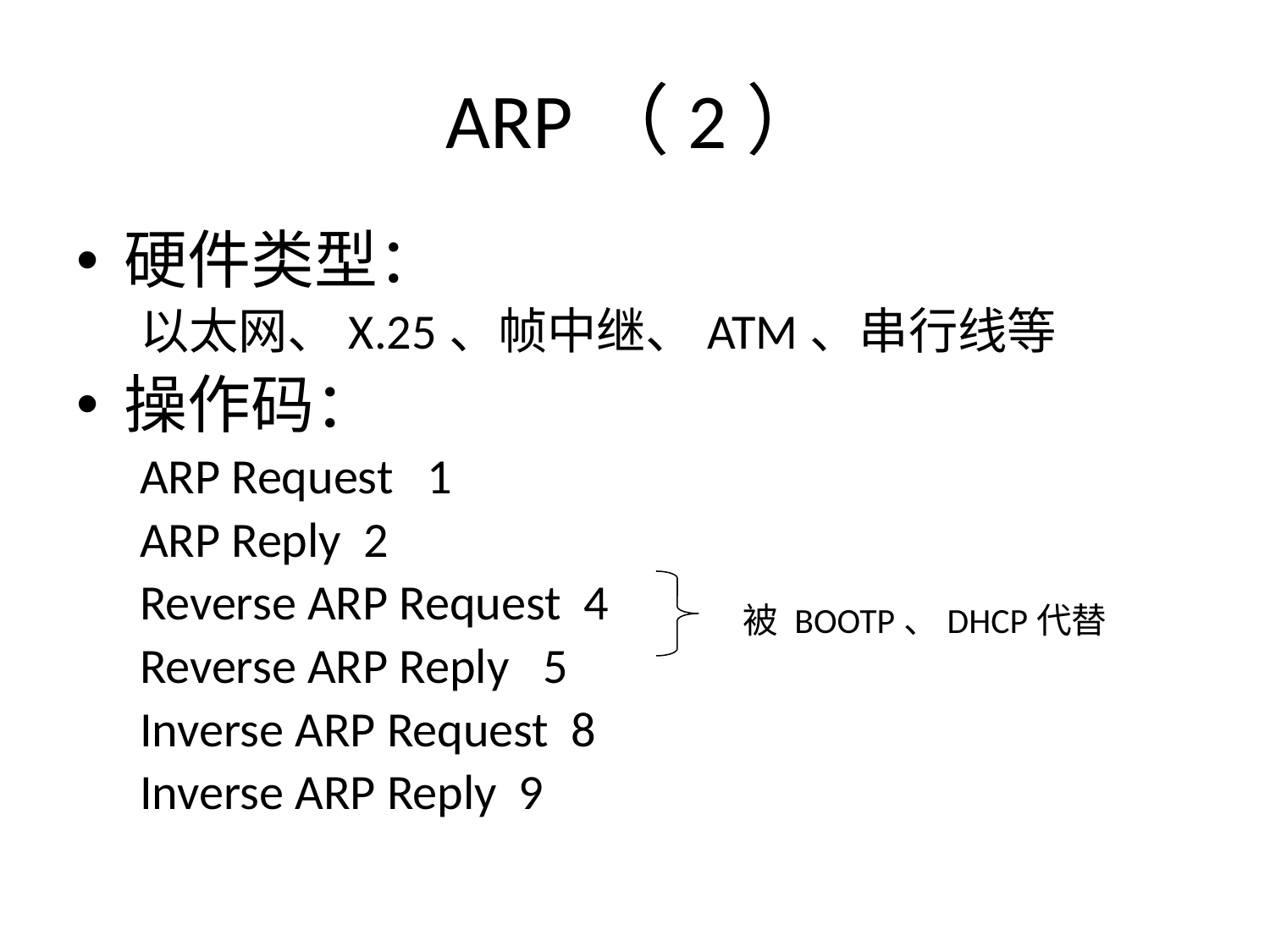

# ARP（2）
硬件类型：
以太网、X.25、帧中继、ATM、串行线等
操作码：
ARP Request   1
ARP Reply  2
Reverse ARP Request  4
Reverse ARP Reply   5
Inverse ARP Request  8
Inverse ARP Reply  9

被 BOOTP、DHCP代替